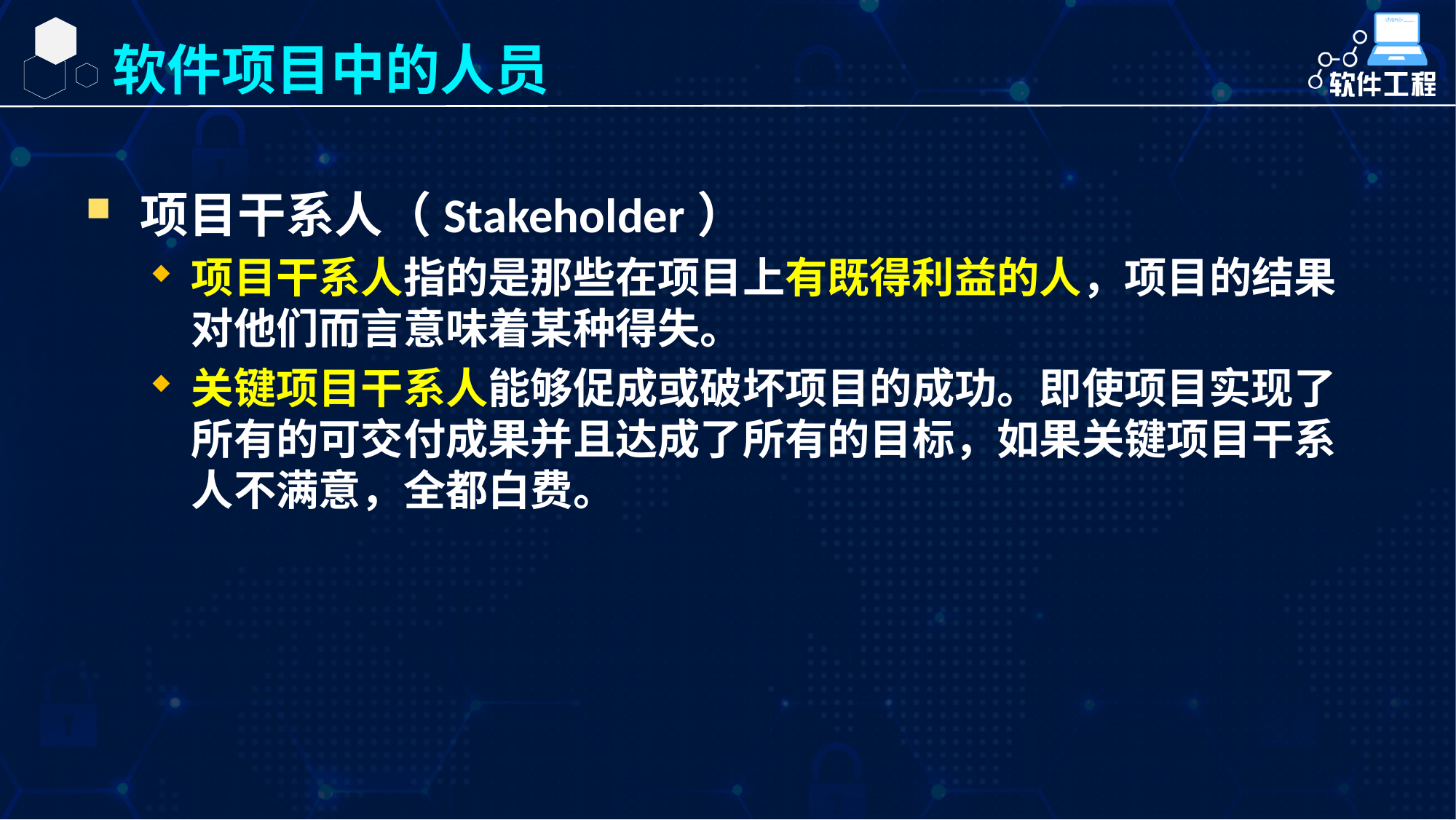

# 软件项目中的人员
项目干系人（Stakeholder）
项目干系人指的是那些在项目上有既得利益的人，项目的结果对他们而言意味着某种得失。
关键项目干系人能够促成或破坏项目的成功。即使项目实现了所有的可交付成果并且达成了所有的目标，如果关键项目干系人不满意，全都白费。